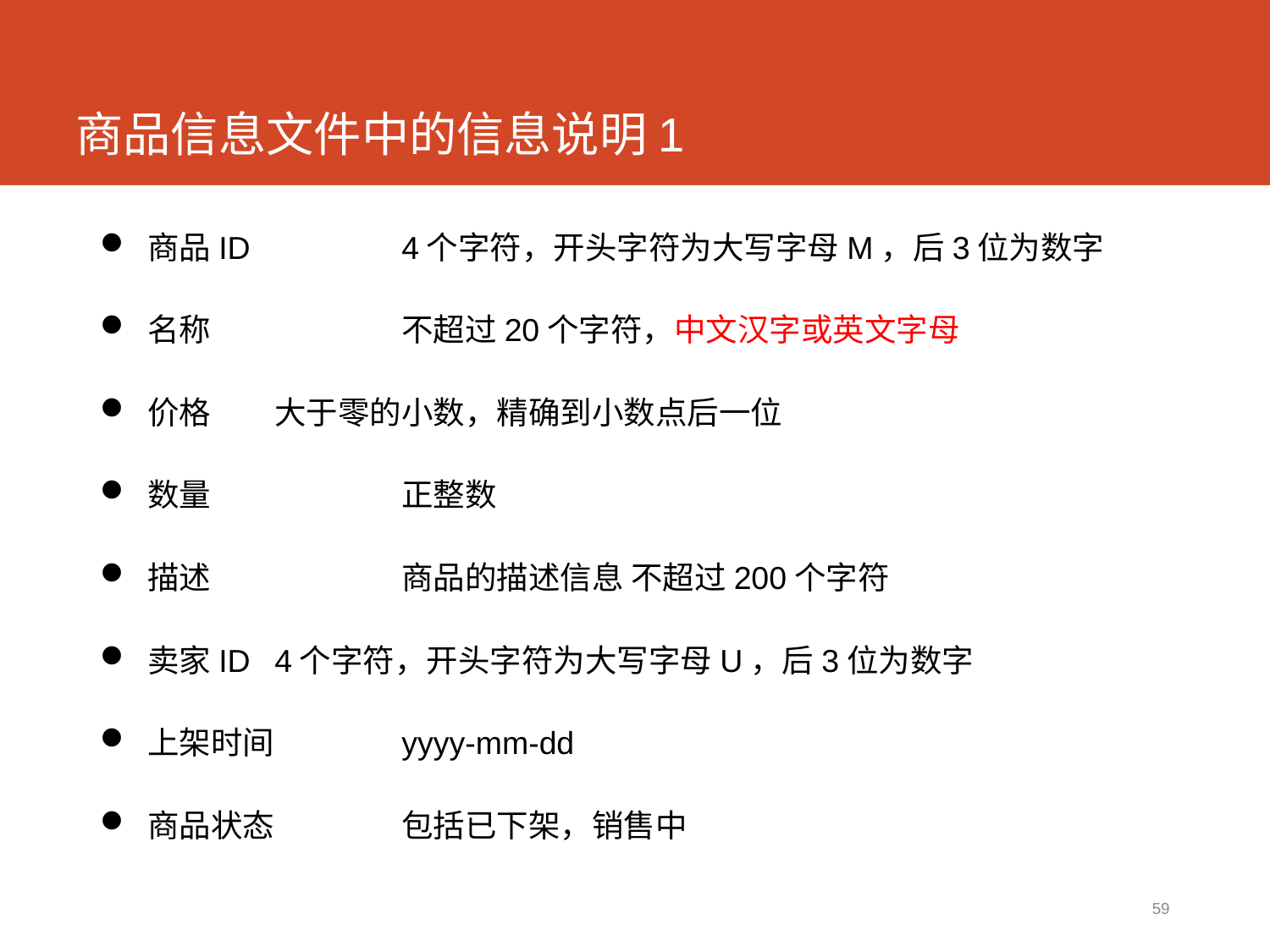

# 商品信息文件中的信息说明1
商品ID          	4个字符，开头字符为大写字母M，后3位为数字
名称 		不超过20个字符，中文汉字或英文字母
价格       	大于零的小数，精确到小数点后一位
数量		正整数
描述		商品的描述信息 不超过200个字符
卖家ID	4个字符，开头字符为大写字母U，后3位为数字
上架时间	yyyy-mm-dd
商品状态	包括已下架，销售中

59